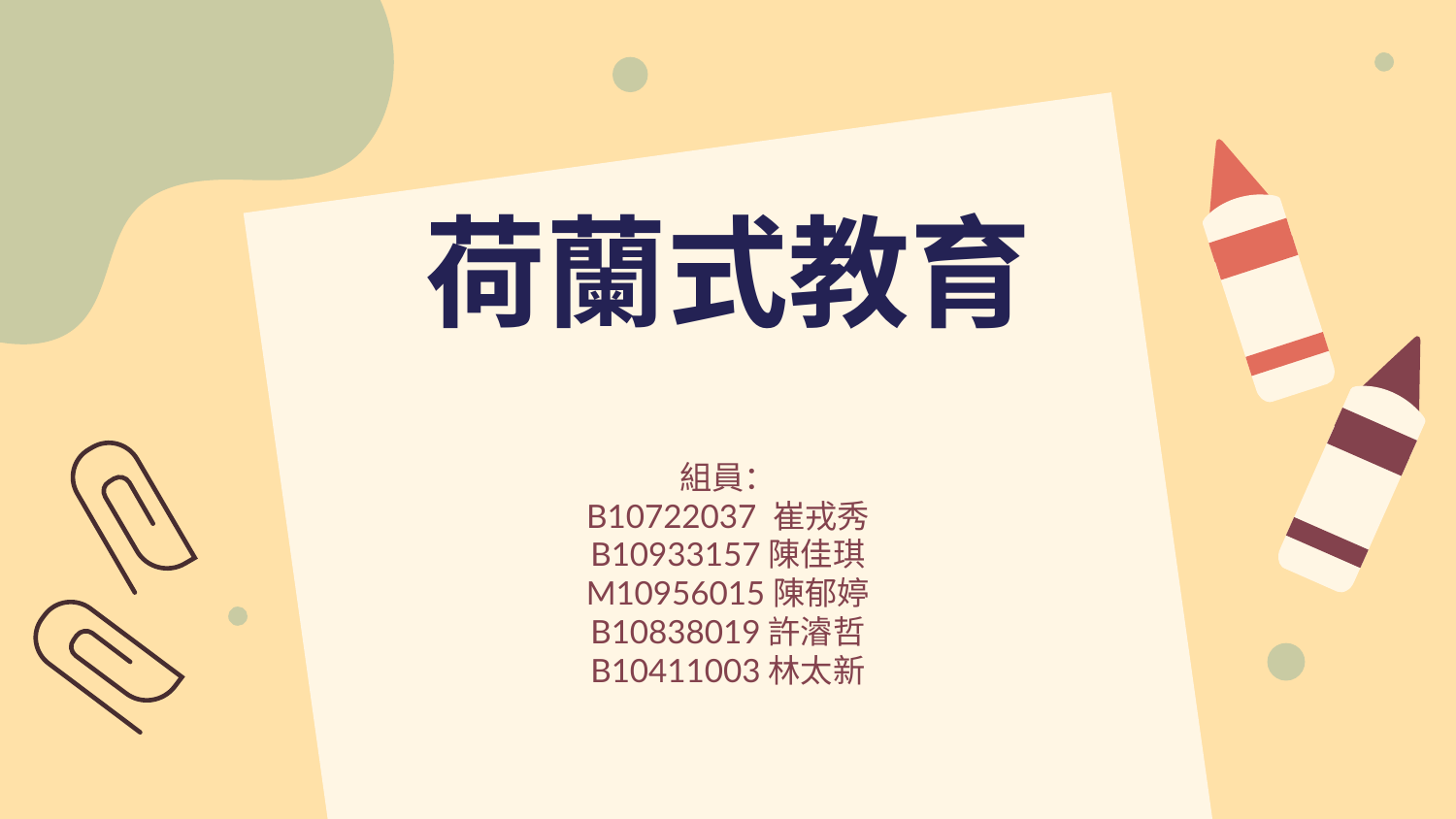

# 荷蘭式教育
組員：
B10722037 崔戎秀
B10933157陳佳琪
M10956015陳郁婷
B10838019許濬哲
B10411003林太新